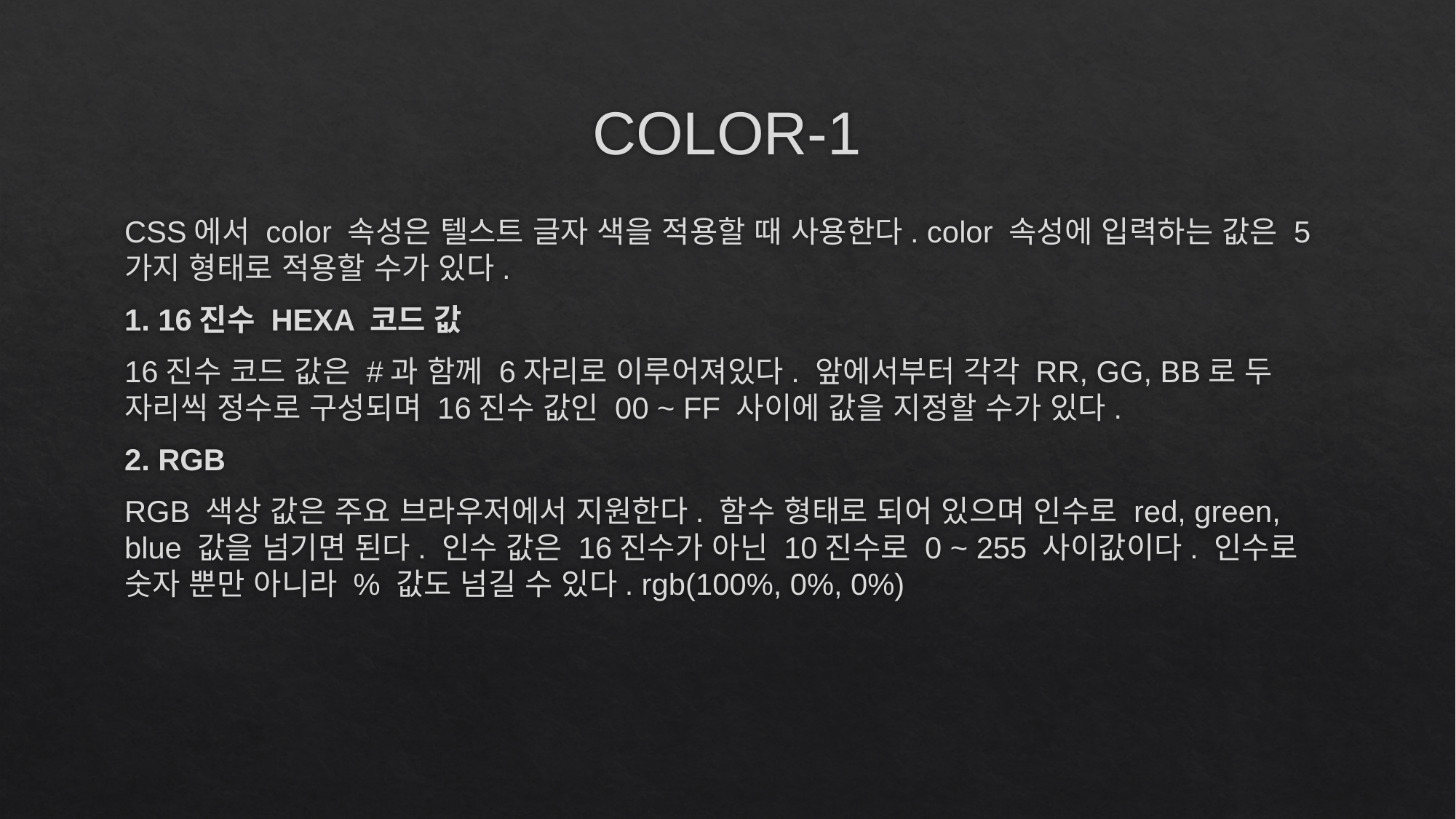

# COLOR-1
CSS에서 color 속성은 텔스트 글자 색을 적용할 때 사용한다. color 속성에 입력하는 값은 5가지 형태로 적용할 수가 있다.
1. 16진수 HEXA 코드 값
16진수 코드 값은 #과 함께 6자리로 이루어져있다. 앞에서부터 각각 RR, GG, BB로 두 자리씩 정수로 구성되며 16진수 값인 00 ~ FF 사이에 값을 지정할 수가 있다.
2. RGB
RGB 색상 값은 주요 브라우저에서 지원한다. 함수 형태로 되어 있으며 인수로 red, green, blue 값을 넘기면 된다. 인수 값은 16진수가 아닌 10진수로 0 ~ 255 사이값이다. 인수로 숫자 뿐만 아니라 % 값도 넘길 수 있다. rgb(100%, 0%, 0%)